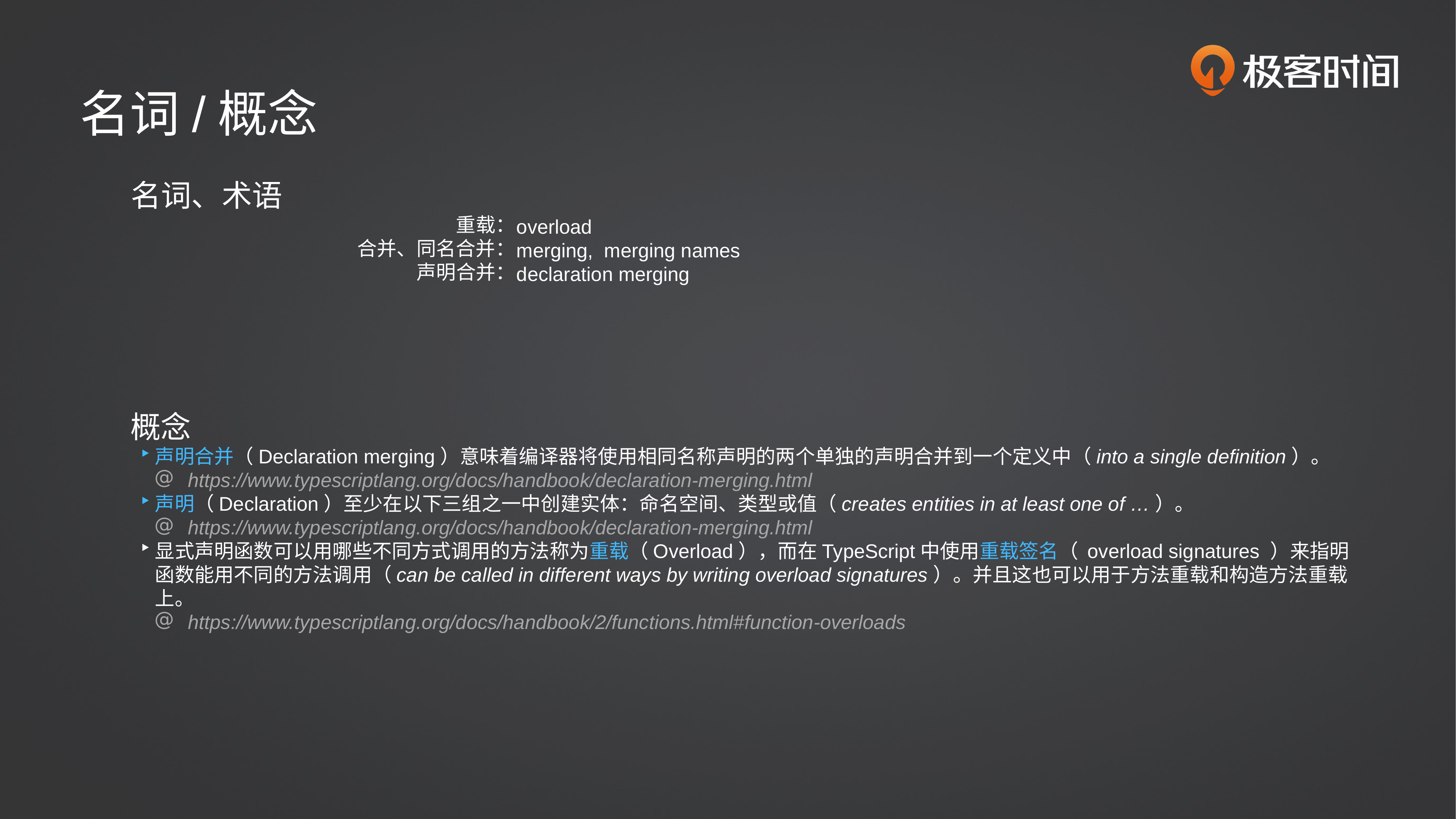

名词/概念
名词、术语
重载：
合并、同名合并：
声明合并：

overload
merging,  merging names
declaration merging
概念
声明合并（Declaration merging）意味着编译器将使用相同名称声明的两个单独的声明合并到一个定义中（into a single definition）。
https://www.typescriptlang.org/docs/handbook/declaration-merging.html
声明（Declaration）至少在以下三组之一中创建实体：命名空间、类型或值（creates entities in at least one of …）。
https://www.typescriptlang.org/docs/handbook/declaration-merging.html
显式声明函数可以用哪些不同方式调用的方法称为重载（Overload），而在TypeScript中使用重载签名（ overload signatures ）来指明函数能用不同的方法调用（can be called in different ways by writing overload signatures）。并且这也可以用于方法重载和构造方法重载上。
https://www.typescriptlang.org/docs/handbook/2/functions.html#function-overloads